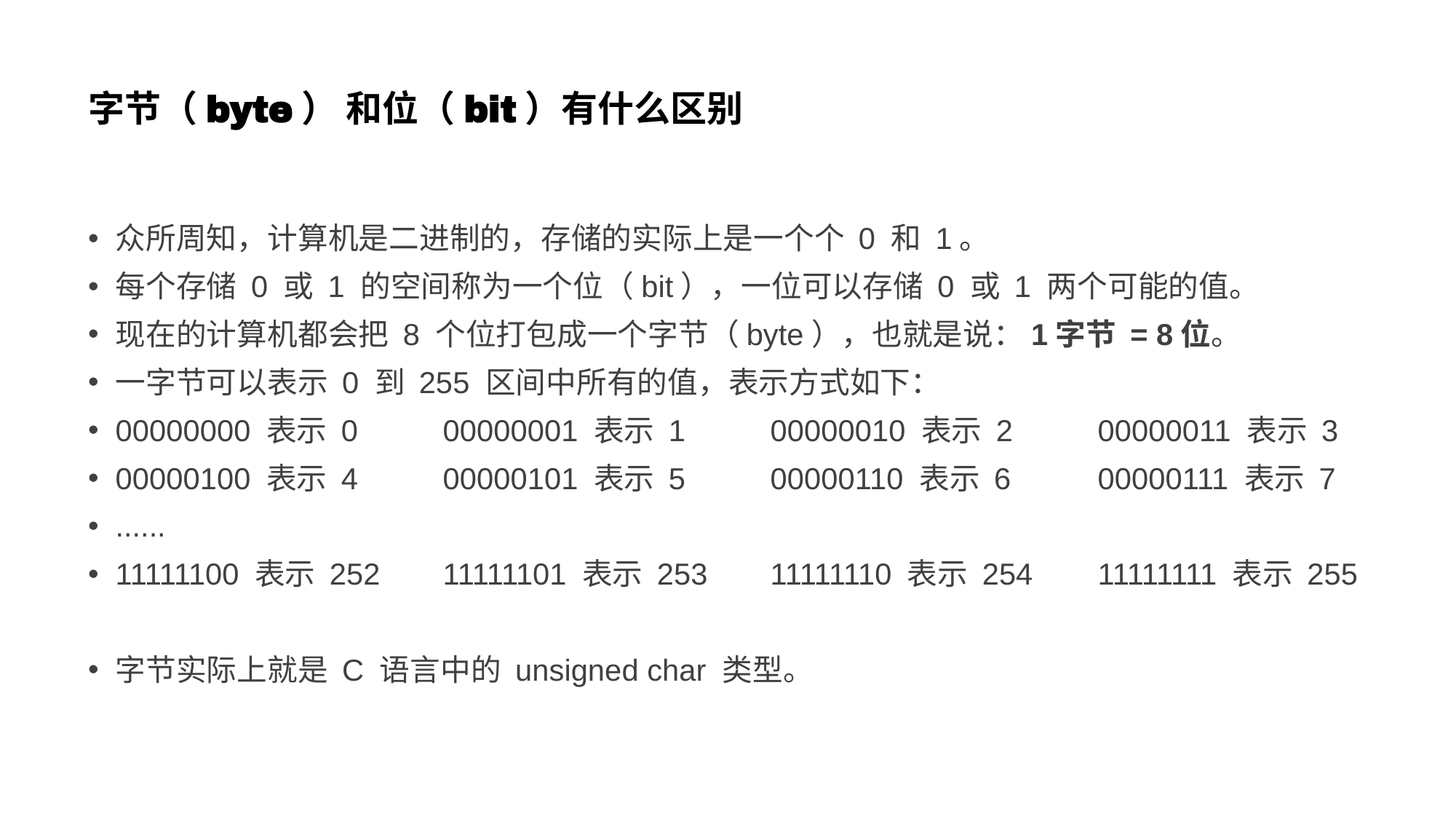

# 字节（byte） 和位（bit）有什么区别
众所周知，计算机是二进制的，存储的实际上是一个个 0 和 1。
每个存储 0 或 1 的空间称为一个位（bit），一位可以存储 0 或 1 两个可能的值。
现在的计算机都会把 8 个位打包成一个字节（byte），也就是说：1字节 = 8位。
一字节可以表示 0 到 255 区间中所有的值，表示方式如下：
00000000 表示 0	00000001 表示 1	00000010 表示 2	00000011 表示 3
00000100 表示 4	00000101 表示 5	00000110 表示 6	00000111 表示 7
......
11111100 表示 252	11111101 表示 253	11111110 表示 254	11111111 表示 255

字节实际上就是 C 语言中的 unsigned char 类型。